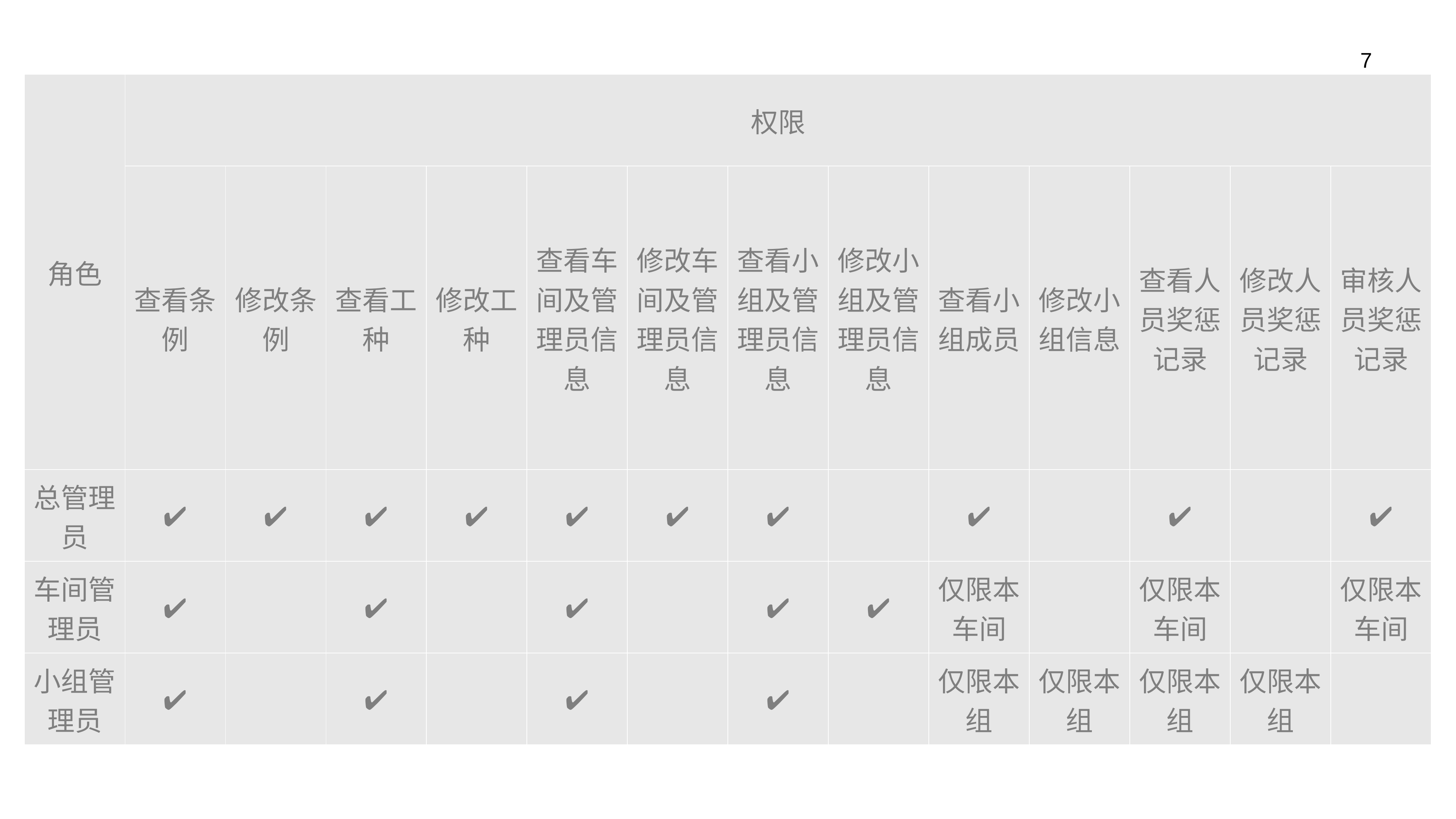

| 角色 | 权限 |  |  |  |  |  |  |  |  |  |  |  |  |
| --- | --- | --- | --- | --- | --- | --- | --- | --- | --- | --- | --- | --- | --- |
|  | 查看条例 | 修改条例 | 查看工种 | 修改工种 | 查看车间及管理员信息 | 修改车间及管理员信息 | 查看小组及管理员信息 | 修改小组及管理员信息 | 查看小组成员 | 修改小组信息 | 查看人员奖惩记录 | 修改人员奖惩记录 | 审核人员奖惩记录 |
| 总管理员 | ✔️ | ✔️ | ✔️ | ✔️ | ✔️ | ✔️ | ✔️ |  | ✔️ |  | ✔️ |  | ✔️ |
| 车间管理员 | ✔️ |  | ✔️ |  | ✔️ |  | ✔️ | ✔️ | 仅限本车间 |  | 仅限本车间 |  | 仅限本车间 |
| 小组管理员 | ✔️ |  | ✔️ |  | ✔️ |  | ✔️ |  | 仅限本组 | 仅限本组 | 仅限本组 | 仅限本组 |  |